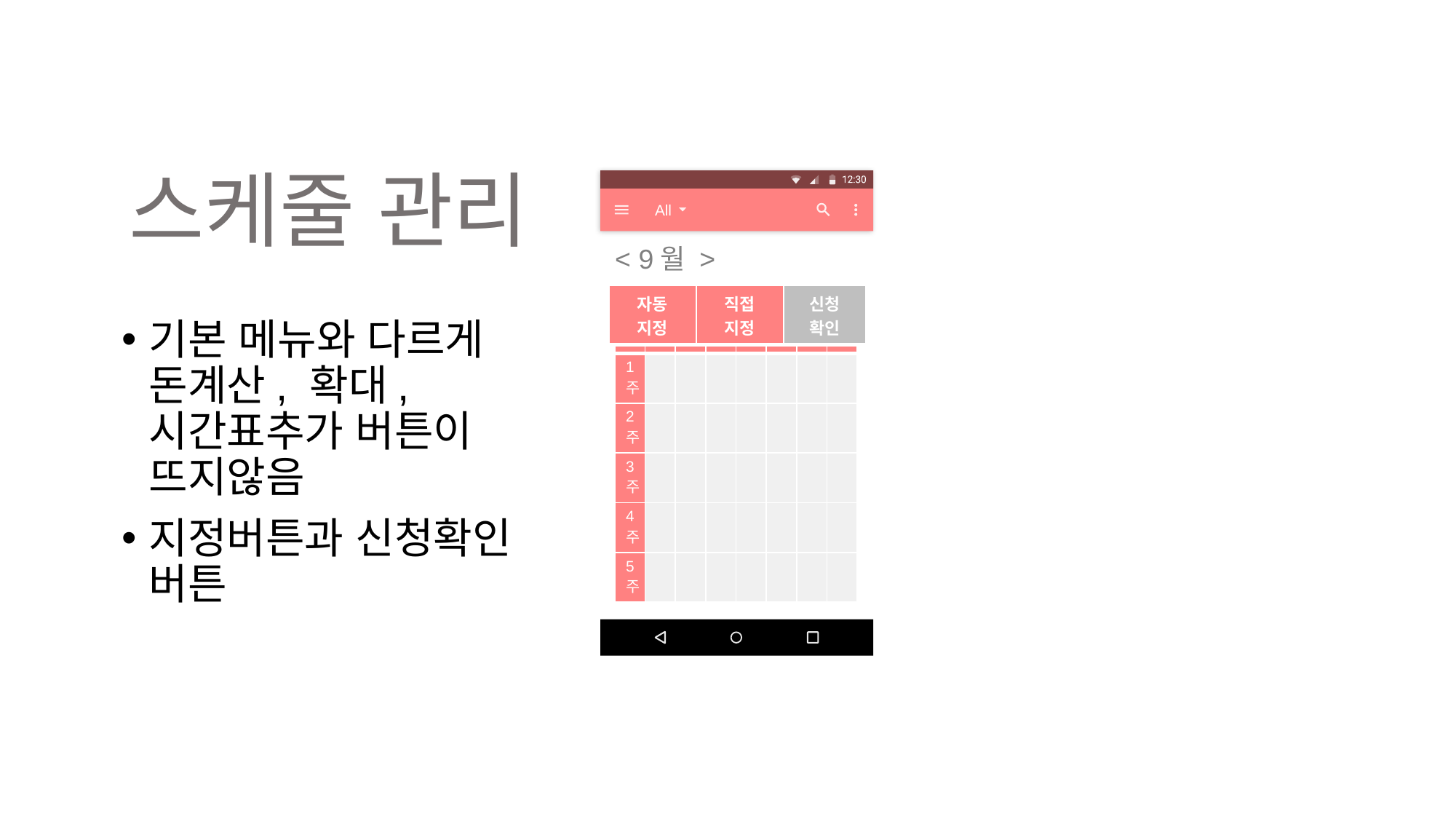

스케줄 관리
All

< 9월 >
| 자동 지정 | 직접 지정 | 신청 확인 |
| --- | --- | --- |
|  | 일 | 월 | 화 | 수 | 목 | 금 | 토 |
| --- | --- | --- | --- | --- | --- | --- | --- |
| 1주 |  |  |  |  |  |  |  |
| 2주 |  |  |  |  |  |  |  |
| 3주 |  |  |  |  |  |  |  |
| 4주 |  |  |  |  |  |  |  |
| 5주 |  |  |  |  |  |  |  |
기본 메뉴와 다르게 돈계산, 확대, 시간표추가 버튼이 뜨지않음
지정버튼과 신청확인 버튼